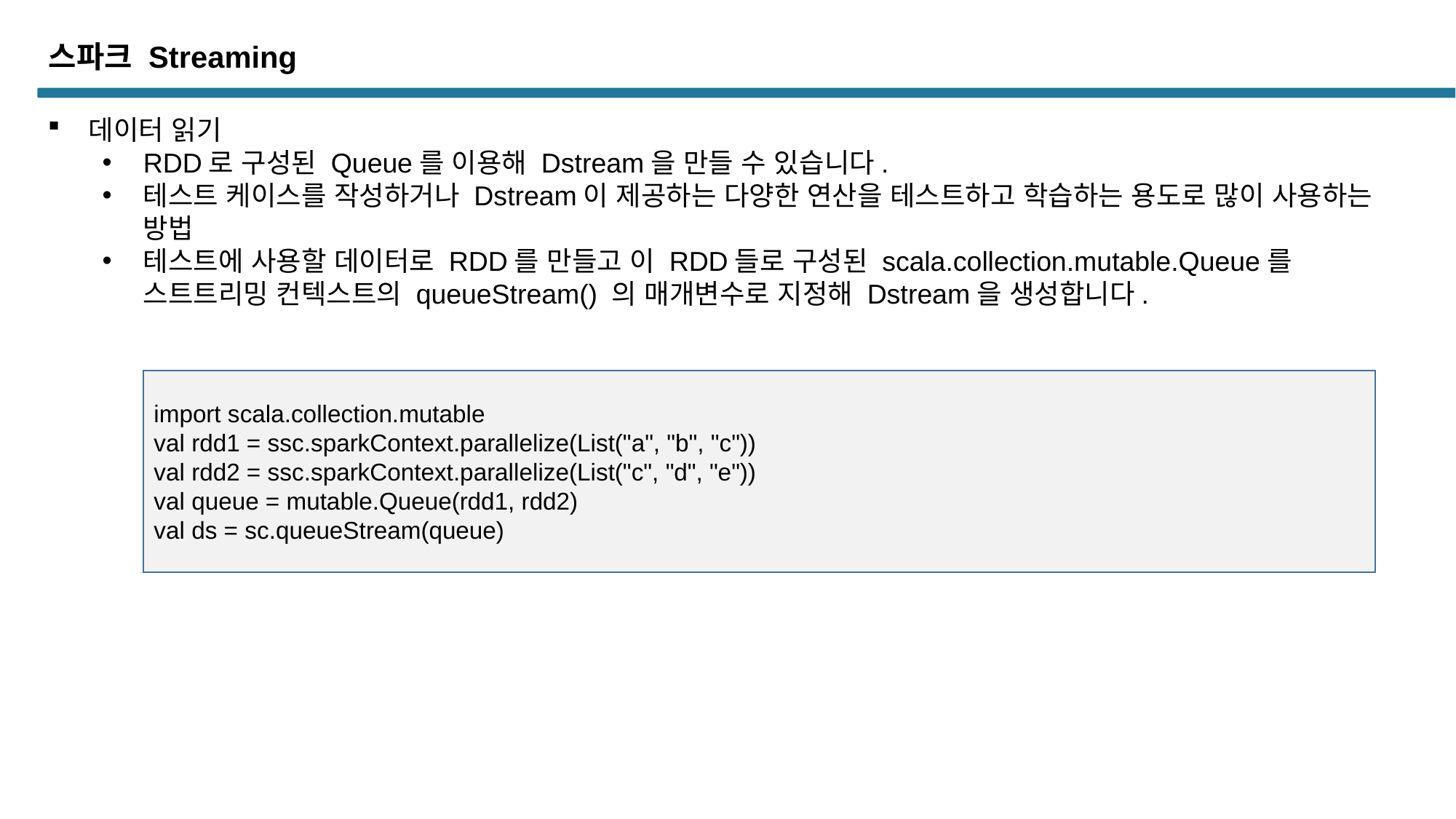

스파크 Streaming
데이터 읽기
RDD로 구성된 Queue를 이용해 Dstream을 만들 수 있습니다.
테스트 케이스를 작성하거나 Dstream이 제공하는 다양한 연산을 테스트하고 학습하는 용도로 많이 사용하는 방법
테스트에 사용할 데이터로 RDD를 만들고 이 RDD들로 구성된 scala.collection.mutable.Queue를 스트트리밍 컨텍스트의 queueStream() 의 매개변수로 지정해 Dstream을 생성합니다.
import scala.collection.mutable
val rdd1 = ssc.sparkContext.parallelize(List("a", "b", "c"))
val rdd2 = ssc.sparkContext.parallelize(List("c", "d", "e"))
val queue = mutable.Queue(rdd1, rdd2)
val ds = sc.queueStream(queue)